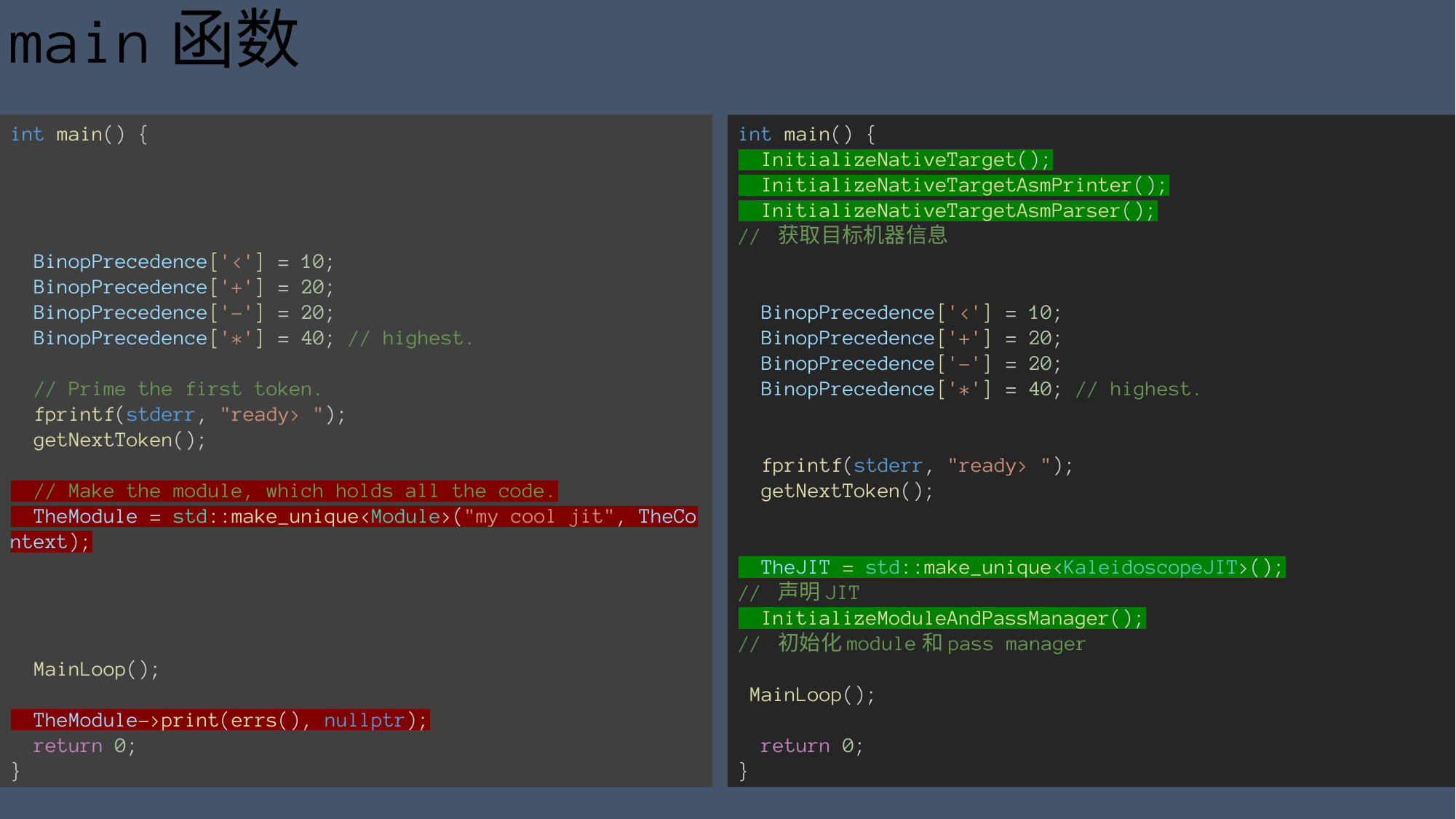

# main函数
int main() {

  BinopPrecedence['<'] = 10;
  BinopPrecedence['+'] = 20;
  BinopPrecedence['-'] = 20;
  BinopPrecedence['*'] = 40; // highest.
  // Prime the first token.
  fprintf(stderr, "ready> ");
  getNextToken();
  // Make the module, which holds all the code.
  TheModule = std::make_unique<Module>("my cool jit", TheContext);

  MainLoop();

  TheModule->print(errs(), nullptr);
  return 0;
}
int main() {
  InitializeNativeTarget();
  InitializeNativeTargetAsmPrinter();
  InitializeNativeTargetAsmParser();
// 获取目标机器信息

  BinopPrecedence['<'] = 10;
  BinopPrecedence['+'] = 20;
  BinopPrecedence['-'] = 20;
  BinopPrecedence['*'] = 40; // highest.

  fprintf(stderr, "ready> ");
  getNextToken();

  TheJIT = std::make_unique<KaleidoscopeJIT>();
// 声明JIT
  InitializeModuleAndPassManager();
// 初始化module和pass manager

 MainLoop();
  return 0;
}